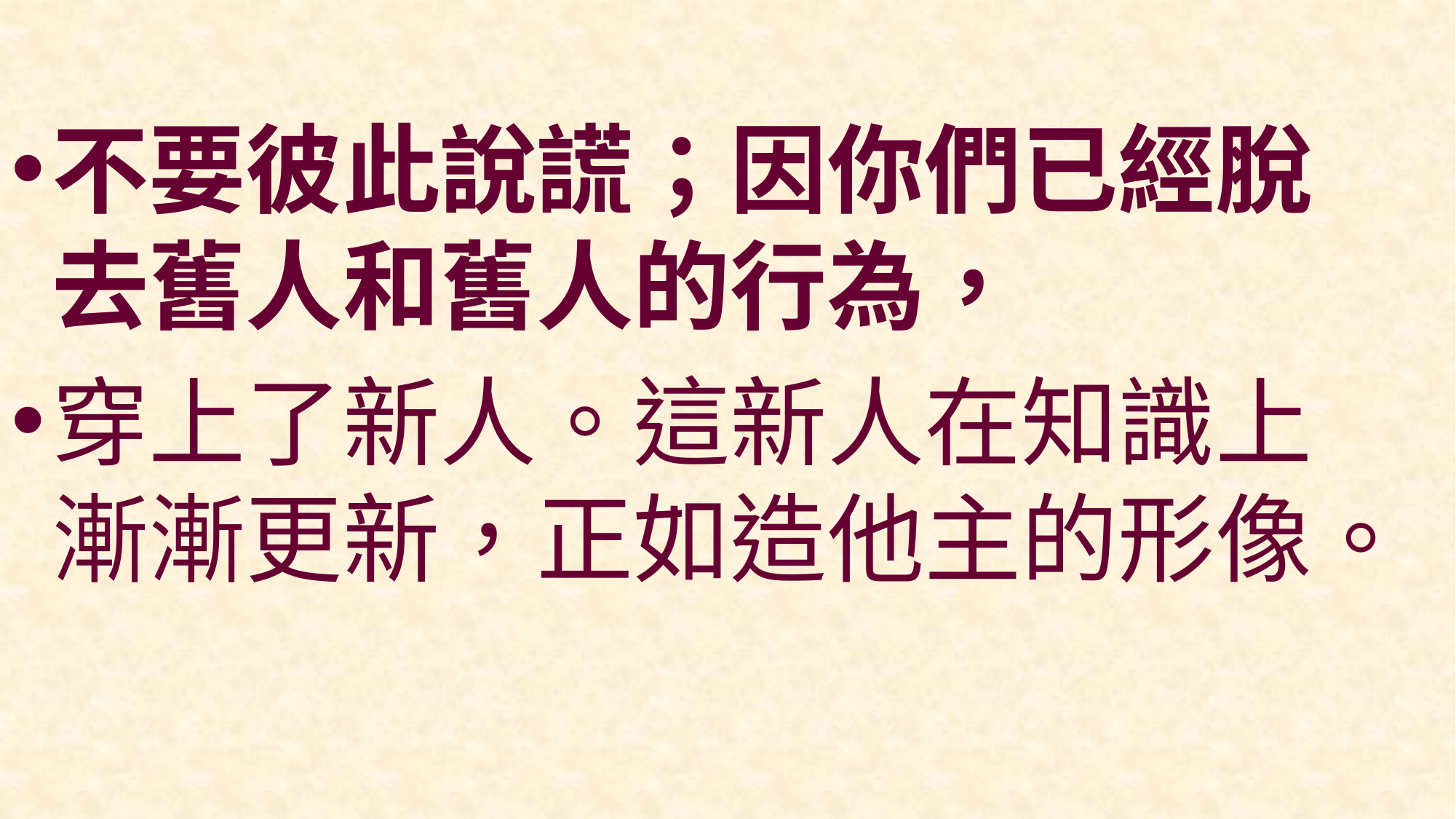

不要彼此說謊；因你們已經脫去舊人和舊人的行為，
穿上了新人。這新人在知識上漸漸更新，正如造他主的形像。